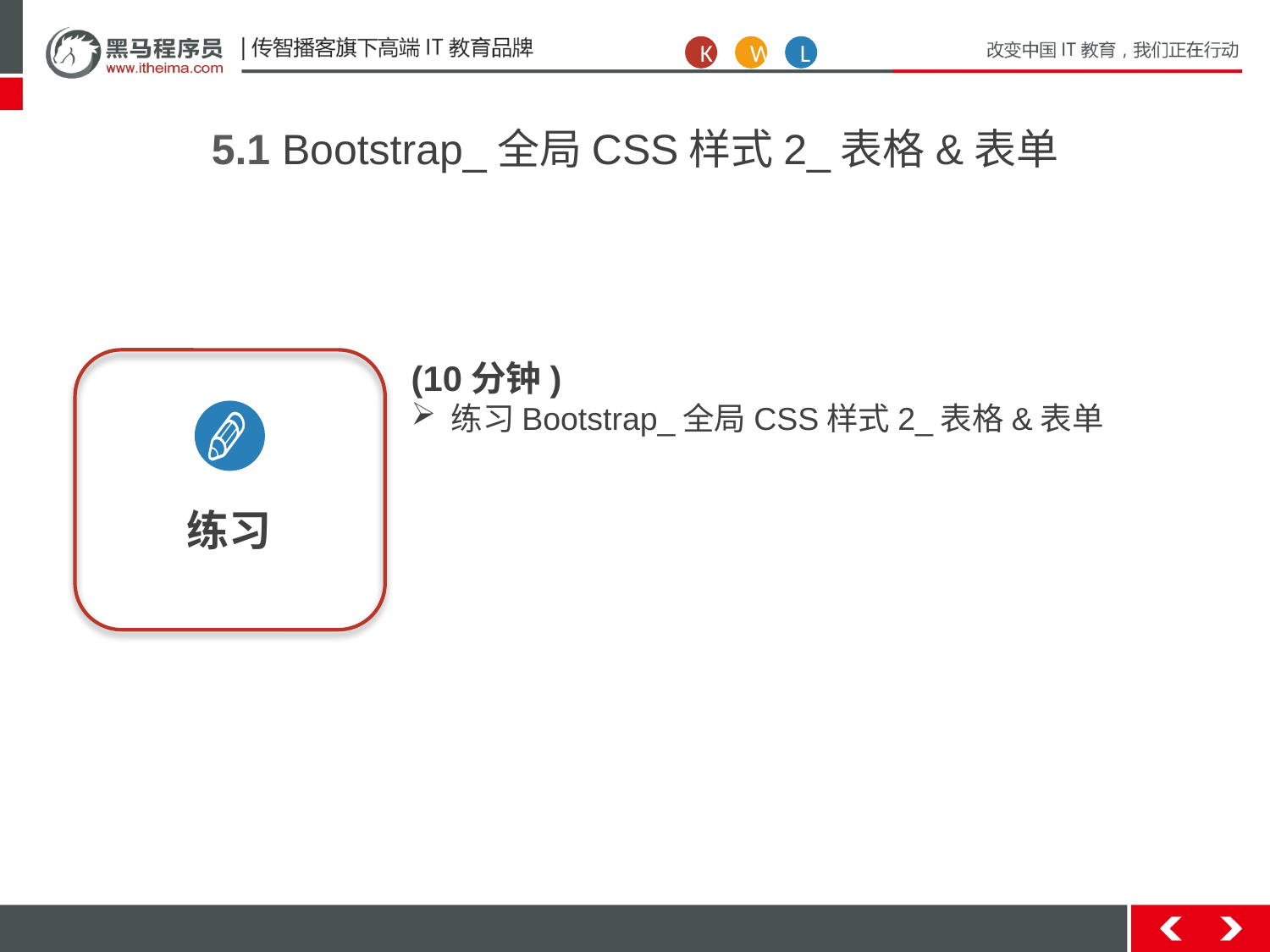

K
W
L
5.1 Bootstrap_全局CSS样式2_表格&表单

练习
(10分钟)
练习Bootstrap_全局CSS样式2_表格&表单